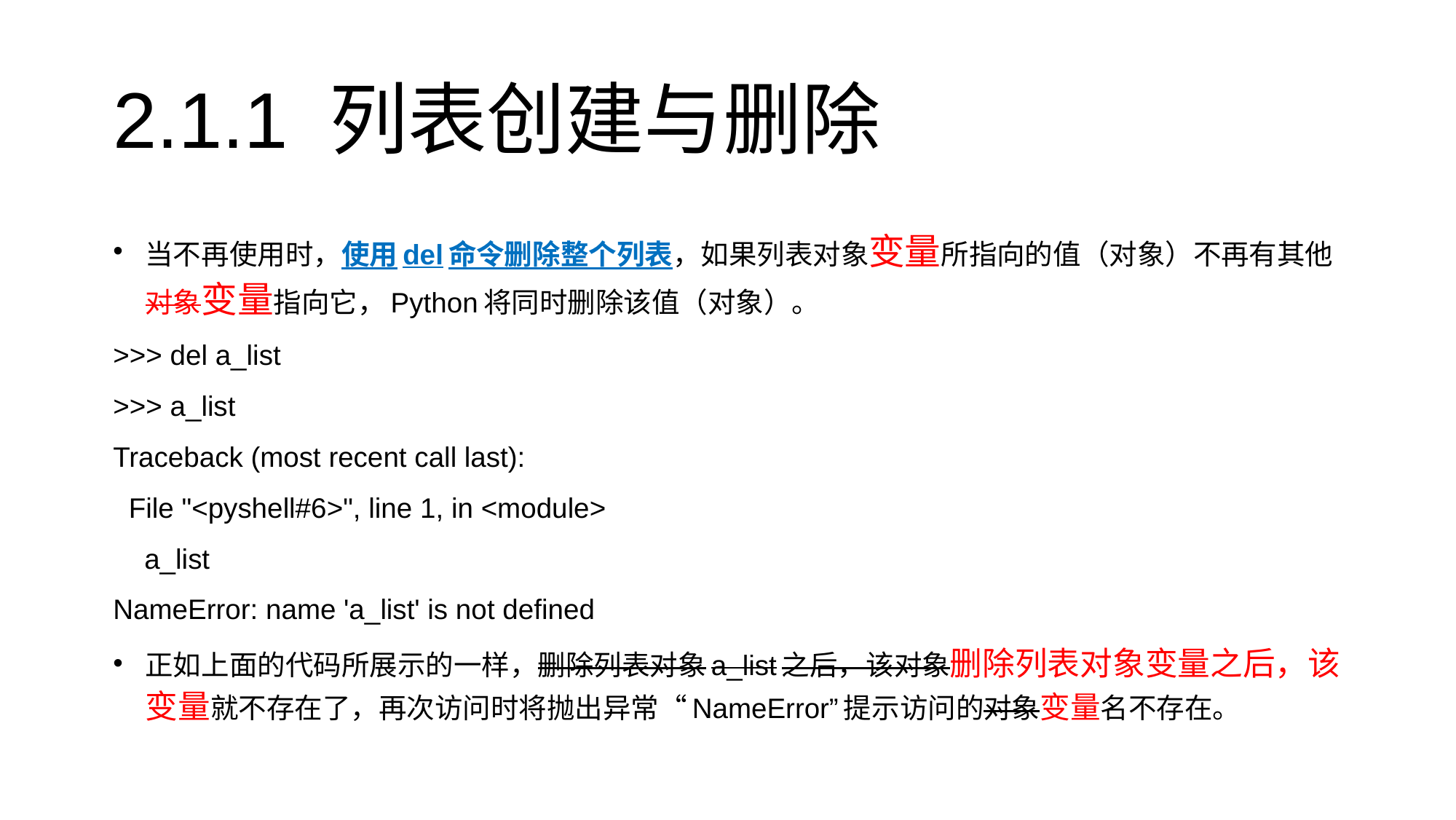

# 2.1.1 列表创建与删除
当不再使用时，使用del命令删除整个列表，如果列表对象变量所指向的值（对象）不再有其他对象变量指向它，Python将同时删除该值（对象）。
>>> del a_list
>>> a_list
Traceback (most recent call last):
  File "<pyshell#6>", line 1, in <module>
    a_list
NameError: name 'a_list' is not defined
正如上面的代码所展示的一样，删除列表对象a_list之后，该对象删除列表对象变量之后，该变量就不存在了，再次访问时将抛出异常“NameError”提示访问的对象变量名不存在。